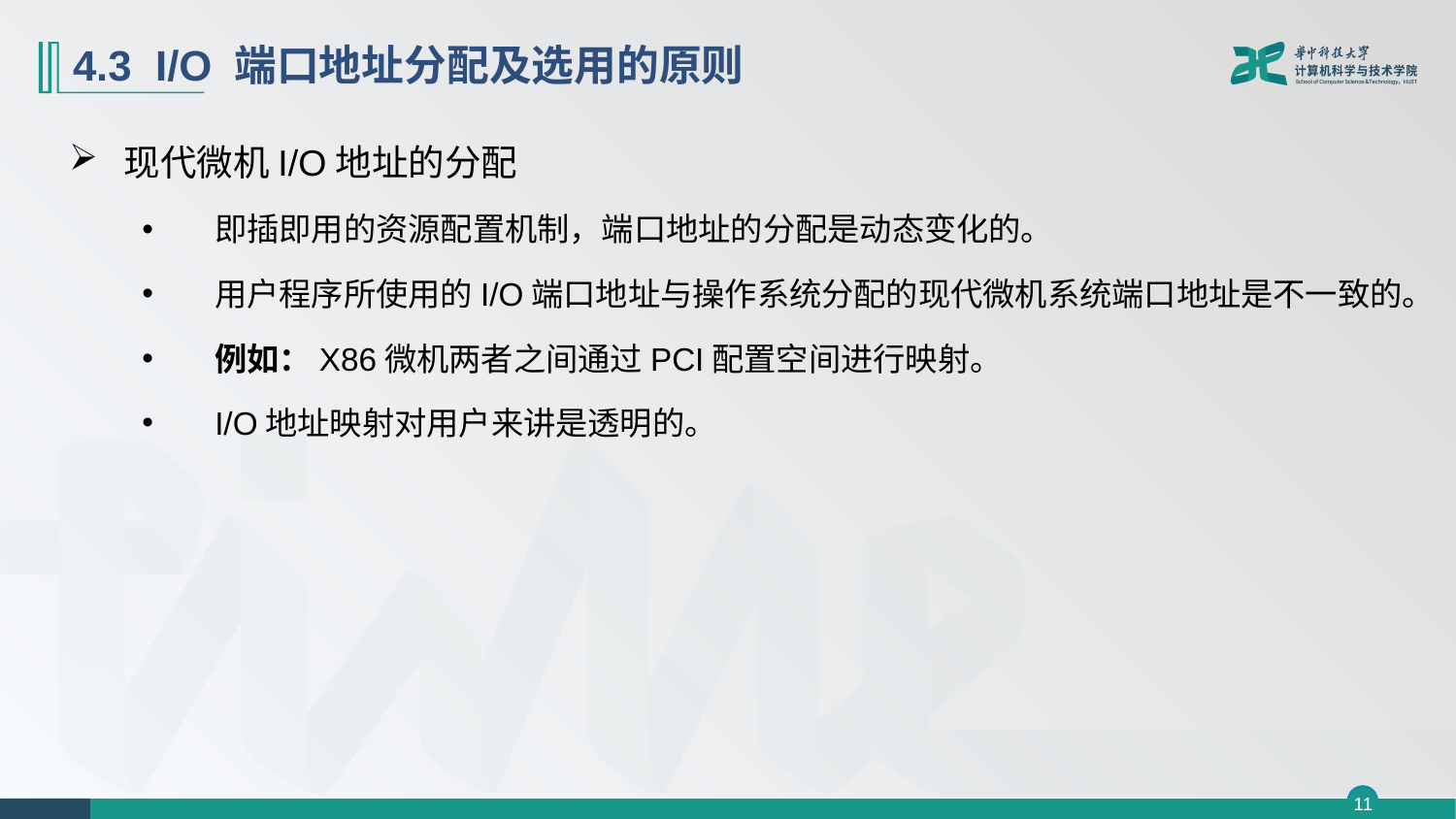

# 4.3  I/O 端口地址分配及选用的原则
现代微机I/O地址的分配
即插即用的资源配置机制，端口地址的分配是动态变化的。
用户程序所使用的I/O端口地址与操作系统分配的现代微机系统端口地址是不一致的。
例如：X86微机两者之间通过PCI配置空间进行映射。
I/O地址映射对用户来讲是透明的。